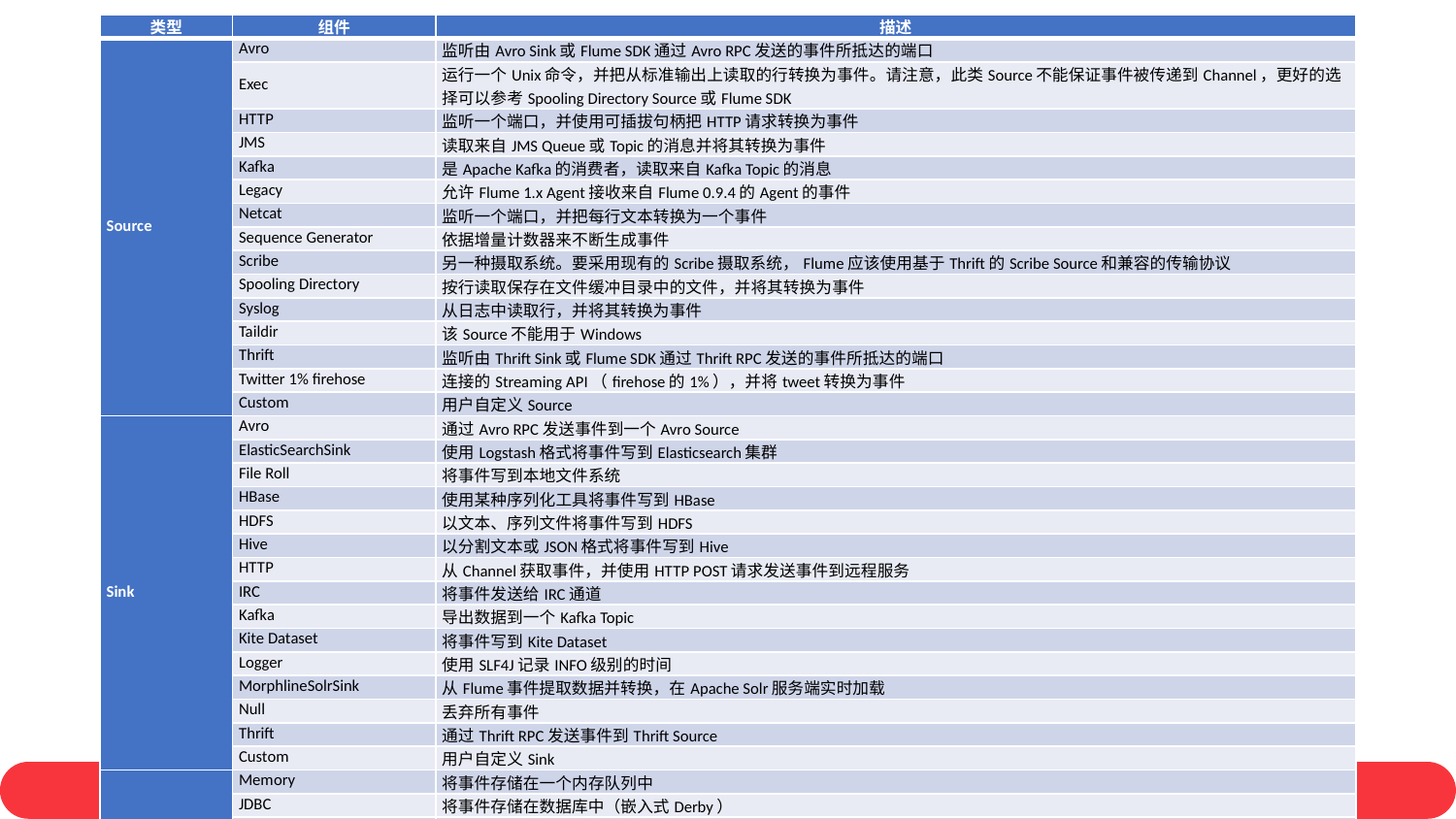

| 类型 | 组件 | 描述 |
| --- | --- | --- |
| Source | Avro | 监听由Avro Sink或Flume SDK通过Avro RPC发送的事件所抵达的端口 |
|  | Exec | 运行一个Unix命令，并把从标准输出上读取的行转换为事件。请注意，此类Source不能保证事件被传递到Channel，更好的选择可以参考Spooling Directory Source或Flume SDK |
|  | HTTP | 监听一个端口，并使用可插拔句柄把HTTP请求转换为事件 |
|  | JMS | 读取来自JMS Queue或Topic的消息并将其转换为事件 |
|  | Kafka | 是Apache Kafka的消费者，读取来自Kafka Topic的消息 |
|  | Legacy | 允许Flume 1.x Agent接收来自Flume 0.9.4的Agent的事件 |
|  | Netcat | 监听一个端口，并把每行文本转换为一个事件 |
|  | Sequence Generator | 依据增量计数器来不断生成事件 |
|  | Scribe | 另一种摄取系统。要采用现有的Scribe摄取系统，Flume应该使用基于Thrift的Scribe Source和兼容的传输协议 |
|  | Spooling Directory | 按行读取保存在文件缓冲目录中的文件，并将其转换为事件 |
|  | Syslog | 从日志中读取行，并将其转换为事件 |
|  | Taildir | 该Source不能用于Windows |
|  | Thrift | 监听由Thrift Sink或Flume SDK通过Thrift RPC发送的事件所抵达的端口 |
|  | Twitter 1% firehose | 连接的Streaming API（firehose的1%），并将tweet转换为事件 |
|  | Custom | 用户自定义Source |
| Sink | Avro | 通过Avro RPC发送事件到一个Avro Source |
|  | ElasticSearchSink | 使用Logstash格式将事件写到Elasticsearch集群 |
|  | File Roll | 将事件写到本地文件系统 |
|  | HBase | 使用某种序列化工具将事件写到HBase |
|  | HDFS | 以文本、序列文件将事件写到HDFS |
|  | Hive | 以分割文本或JSON格式将事件写到Hive |
|  | HTTP | 从Channel获取事件，并使用HTTP POST请求发送事件到远程服务 |
|  | IRC | 将事件发送给IRC通道 |
|  | Kafka | 导出数据到一个Kafka Topic |
|  | Kite Dataset | 将事件写到Kite Dataset |
|  | Logger | 使用SLF4J记录INFO级别的时间 |
|  | MorphlineSolrSink | 从Flume事件提取数据并转换，在Apache Solr服务端实时加载 |
|  | Null | 丢弃所有事件 |
|  | Thrift | 通过Thrift RPC发送事件到Thrift Source |
|  | Custom | 用户自定义Sink |
| Channel | Memory | 将事件存储在一个内存队列中 |
|  | JDBC | 将事件存储在数据库中（嵌入式Derby） |
|  | Kafka | 将事件存储在Kafka集群中 |
|  | File | 将事件存储在一个本地文件系统上的事务日志中 |
|  | Spillable Memory | 将事件存储在内存缓存中或者磁盘上，内存缓存作为主要存储，磁盘则是接收溢出时的事件 |
|  | Pseudo Transaction | 只用于单元测试，不用于生产环境 |